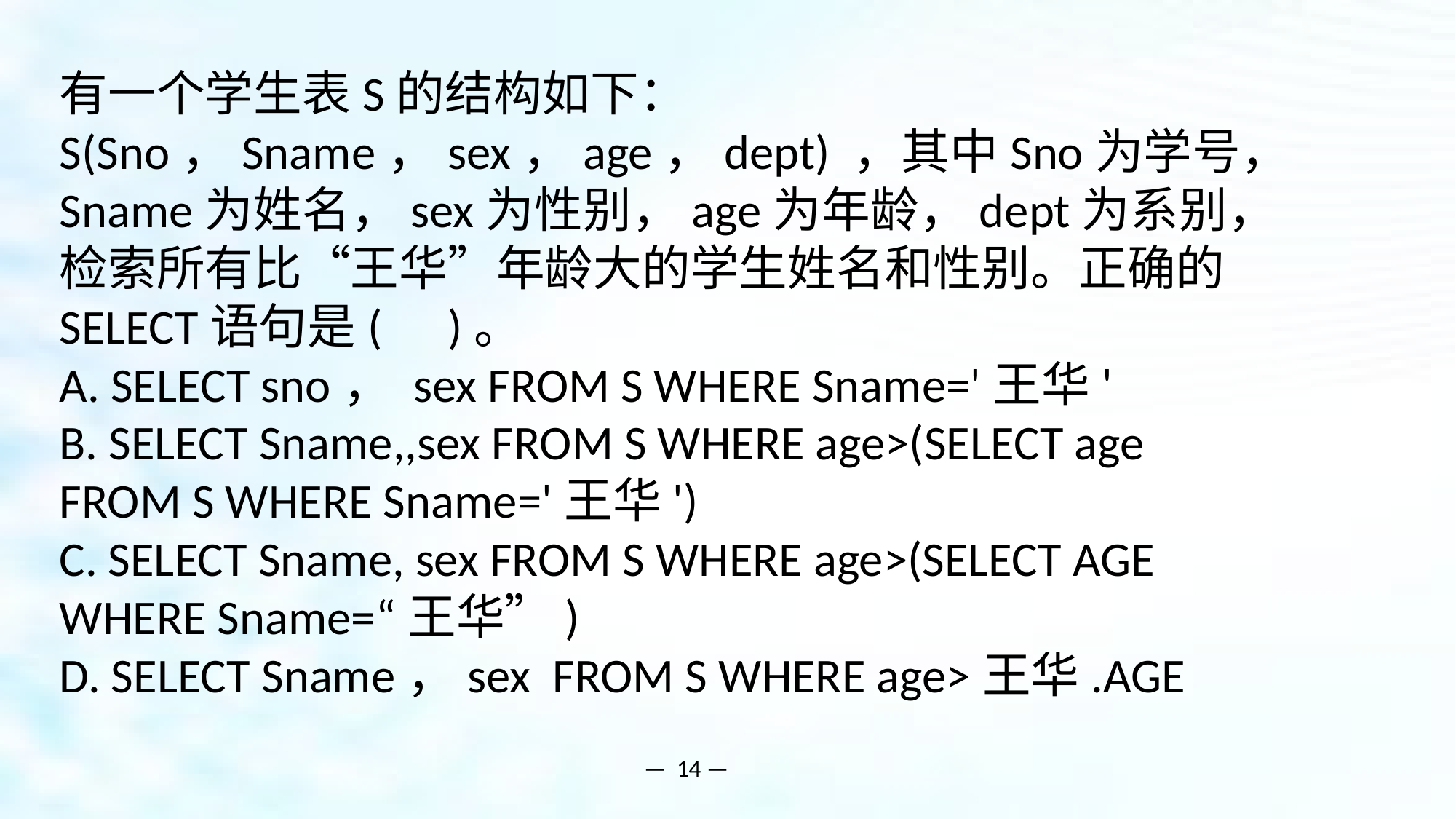

有一个学生表S的结构如下：
S(Sno，Sname，sex，age，dept) ，其中Sno为学号，Sname为姓名，sex为性别，age为年龄，dept为系别，检索所有比“王华”年龄大的学生姓名和性别。正确的SELECT语句是(      )。
A. SELECT sno， sex FROM S WHERE Sname='王华'
B. SELECT Sname,,sex FROM S WHERE age>(SELECT age FROM S WHERE Sname='王华')
C. SELECT Sname, sex FROM S WHERE age>(SELECT AGE WHERE Sname=“王华”)
D. SELECT Sname，sex  FROM S WHERE age>王华.AGE